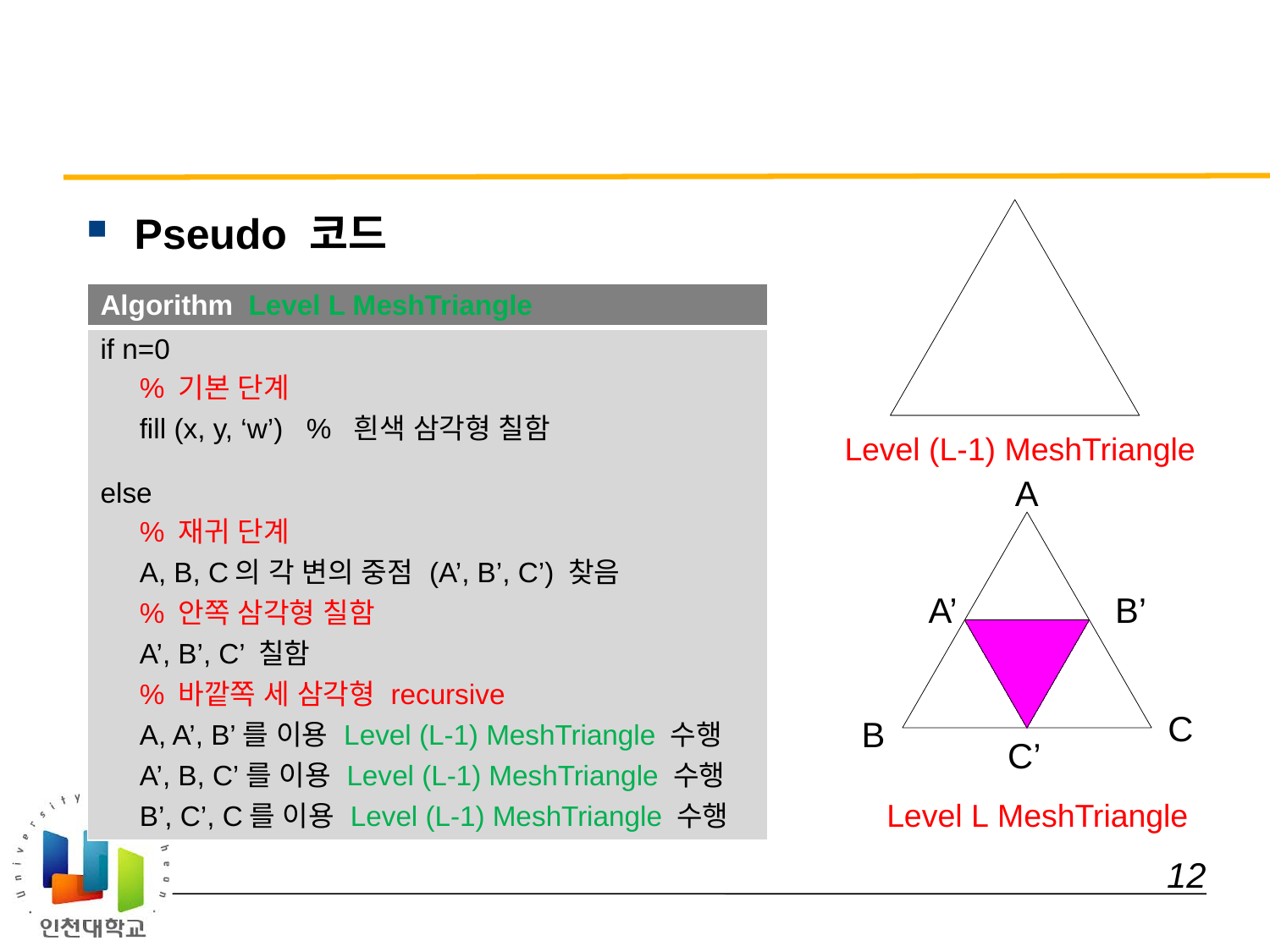

#

Pseudo 코드
| Algorithm Level L MeshTriangle |
| --- |
| if n=0 % 기본 단계 fill (x, y, ‘w’) % 흰색 삼각형 칠함 else % 재귀 단계 A, B, C의 각 변의 중점 (A’, B’, C’) 찾음 % 안쪽 삼각형 칠함 A’, B’, C’ 칠함 % 바깥쪽 세 삼각형 recursive A, A’, B’를 이용 Level (L-1) MeshTriangle 수행 A’, B, C’를 이용 Level (L-1) MeshTriangle 수행 B’, C’, C를 이용 Level (L-1) MeshTriangle 수행 |
Level (L-1) MeshTriangle
A

A’
B’
C
B
C’
Level L MeshTriangle
 12